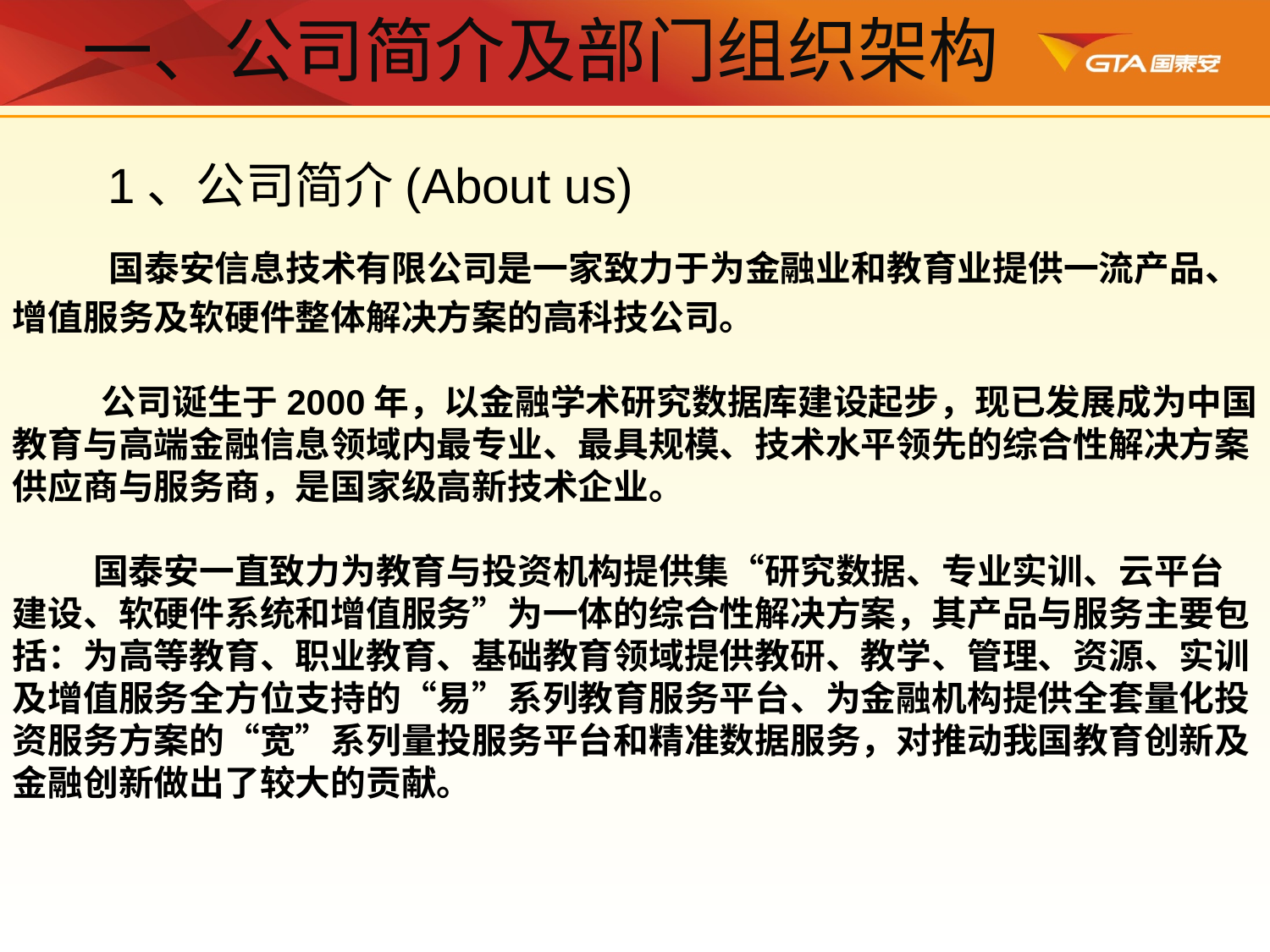

一、公司简介及部门组织架构

     国泰安信息技术有限公司是一家致力于为金融业和教育业提供一流产品、增值服务及软硬件整体解决方案的高科技公司。

          公司诞生于2000年，以金融学术研究数据库建设起步，现已发展成为中国教育与高端金融信息领域内最专业、最具规模、技术水平领先的综合性解决方案供应商与服务商，是国家级高新技术企业。

         国泰安一直致力为教育与投资机构提供集“研究数据、专业实训、云平台建设、软硬件系统和增值服务”为一体的综合性解决方案，其产品与服务主要包括：为高等教育、职业教育、基础教育领域提供教研、教学、管理、资源、实训及增值服务全方位支持的“易”系列教育服务平台、为金融机构提供全套量化投资服务方案的“宽”系列量投服务平台和精准数据服务，对推动我国教育创新及金融创新做出了较大的贡献。

1、公司简介(About us)